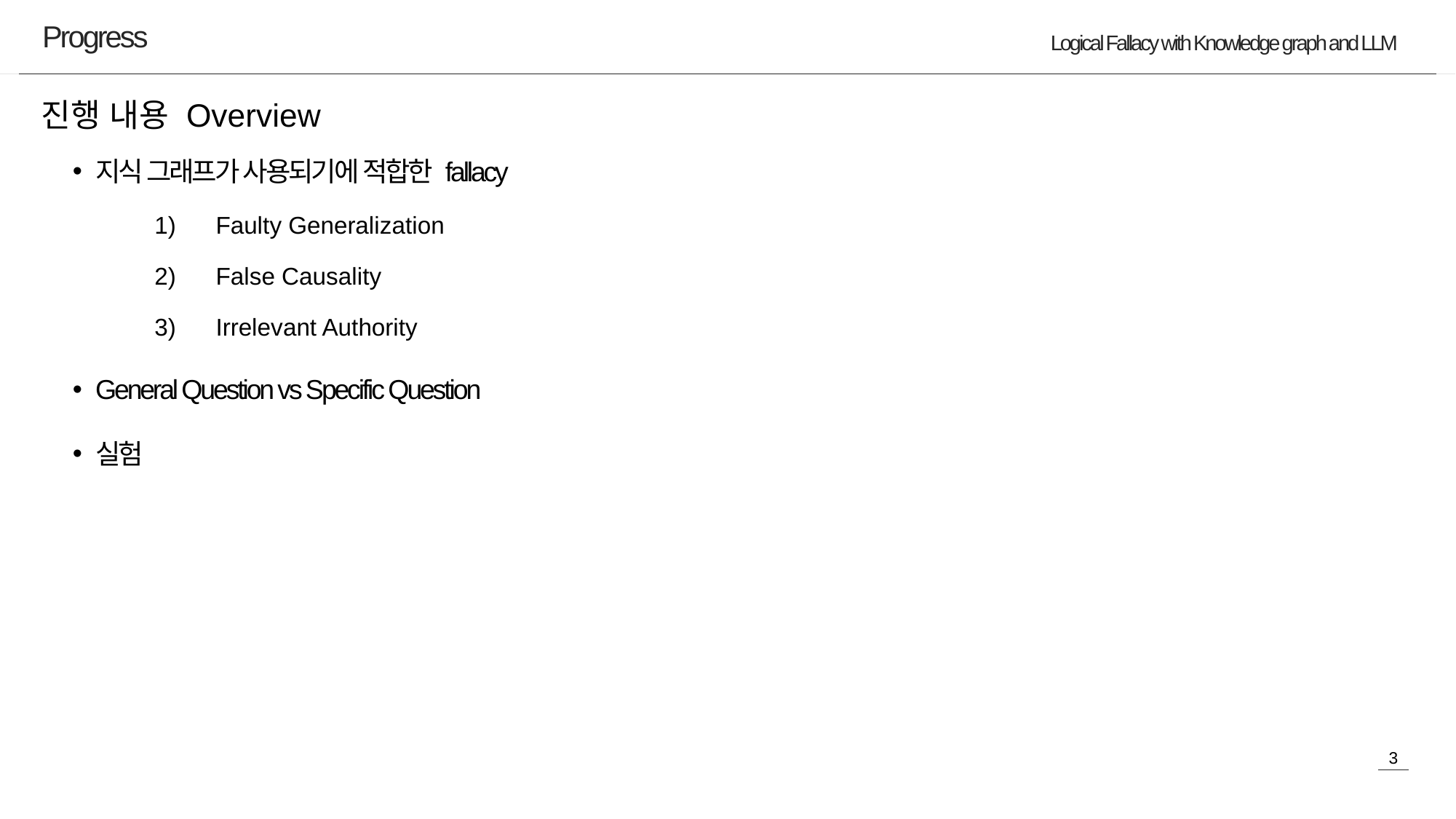

Progress
진행 내용 Overview
지식 그래프가 사용되기에 적합한 fallacy
Faulty Generalization
False Causality
Irrelevant Authority
General Question vs Specific Question
실험